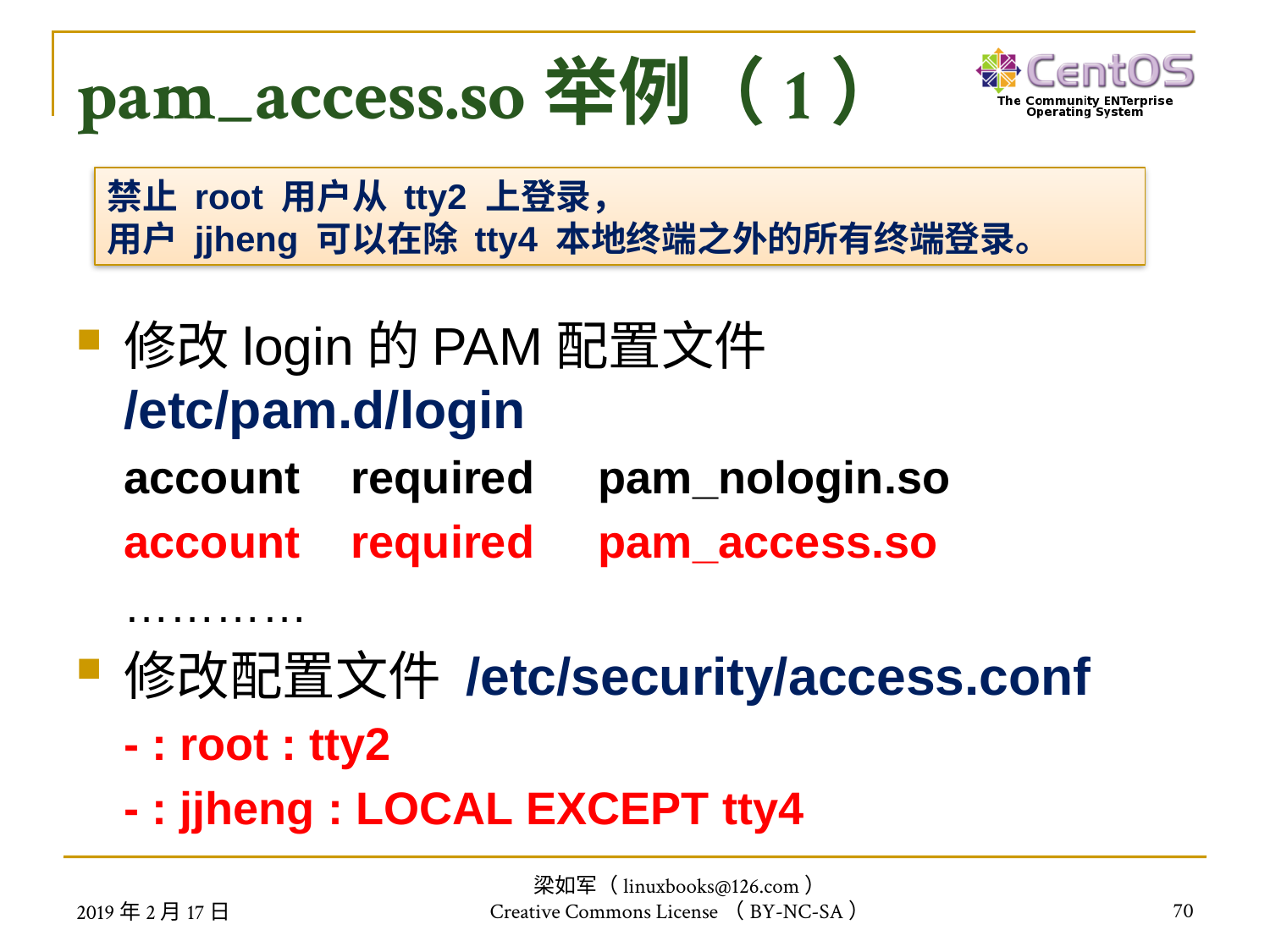

# pam_access.so举例（1）
禁止 root 用户从 tty2 上登录，
用户 jjheng 可以在除 tty4 本地终端之外的所有终端登录。
修改login的PAM配置文件 /etc/pam.d/login
account    required     pam_nologin.so
account    required     pam_access.so
…………
修改配置文件 /etc/security/access.conf
- : root : tty2
- : jjheng : LOCAL EXCEPT tty4

梁如军（linuxbooks@126.com）
Creative Commons License（BY-NC-SA）
2019年2月17日
70